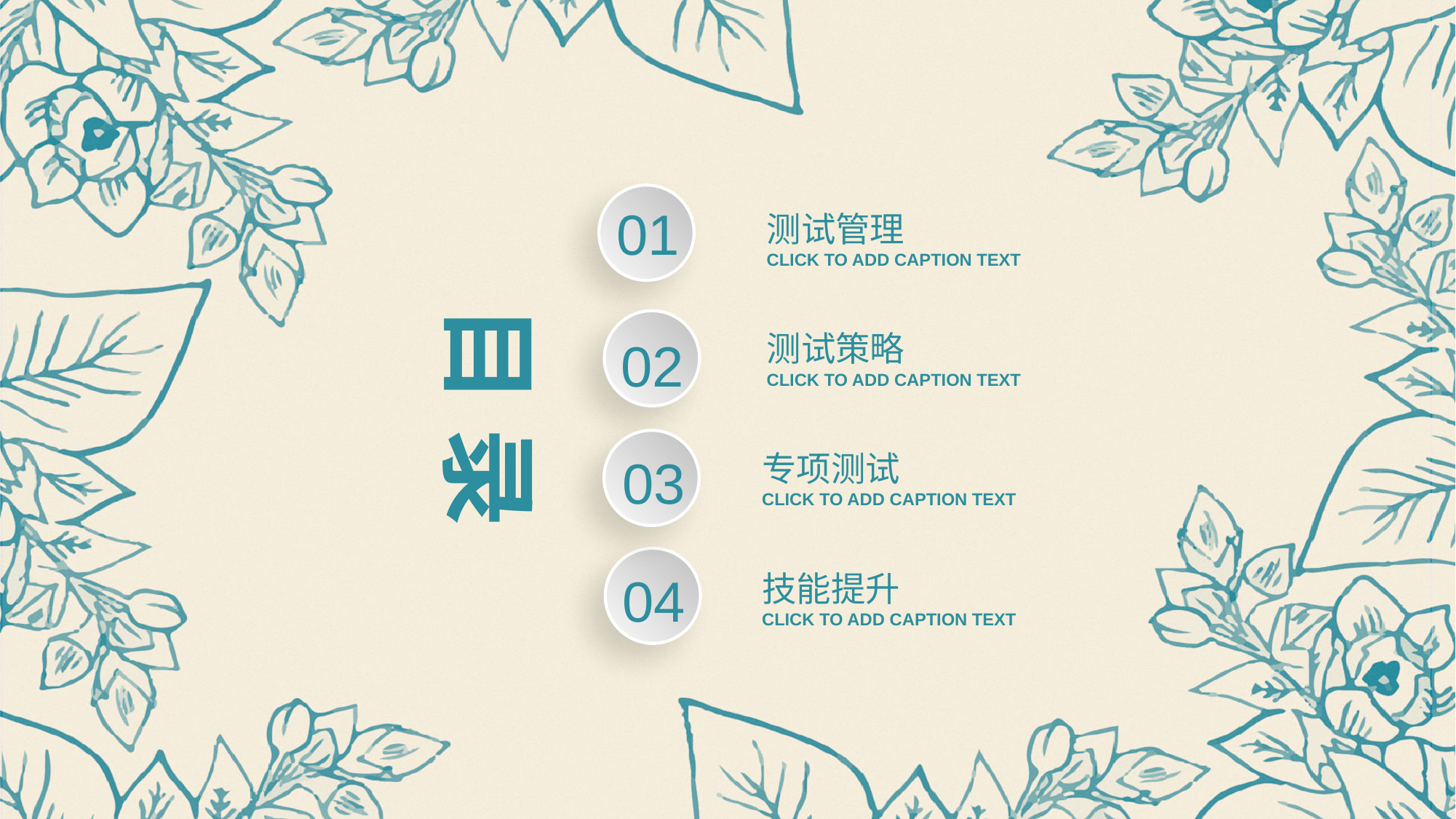

01
测试管理
CLICK TO ADD CAPTION TEXT
目 录

02
测试策略
CLICK TO ADD CAPTION TEXT

03
专项测试
CLICK TO ADD CAPTION TEXT

04
技能提升
CLICK TO ADD CAPTION TEXT